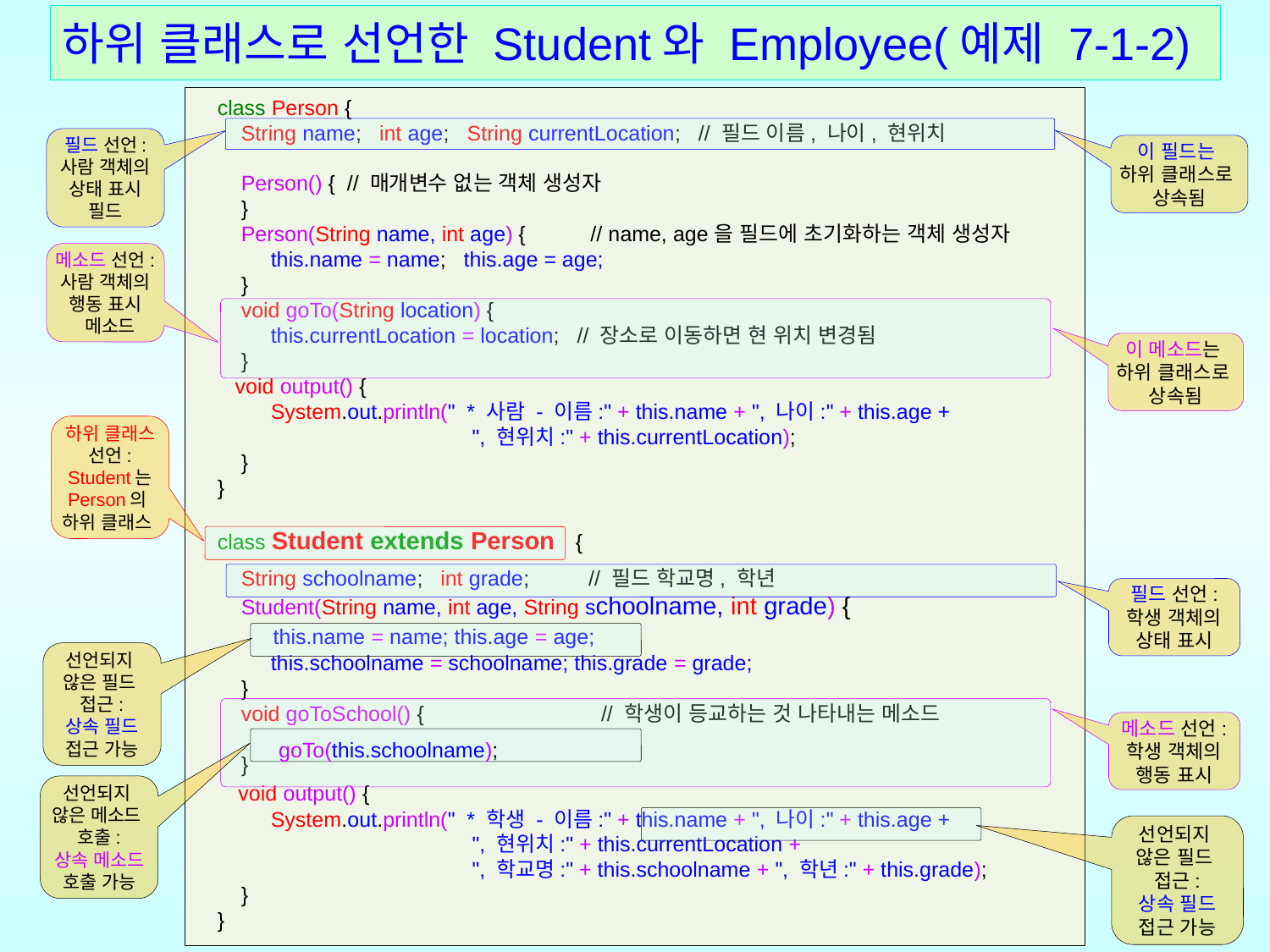

# 하위 클래스로 선언한 Student와 Employee(예제 7-1-2)
class Person {
    String name;   int age;   String currentLocation;   // 필드 이름, 나이, 현위치

    Person() {  // 매개변수 없는 객체 생성자
    }
    Person(String name, int age) {           // name, age을 필드에 초기화하는 객체 생성자
         this.name = name;   this.age = age;
    }
    void goTo(String location) {
         this.currentLocation = location;   // 장소로 이동하면 현 위치 변경됨
    }
   void output() {
         System.out.println("  * 사람 - 이름:" + this.name + ", 나이:" + this.age +
                                           ", 현위치:" + this.currentLocation);
    }
}

class Student extends Person   {
    String schoolname;   int grade;          // 필드 학교명, 학년
    Student(String name, int age, String schoolname, int grade) {
        this.name = name; this.age = age;
         this.schoolname = schoolname; this.grade = grade;
    }
    void goToSchool() {                              // 학생이 등교하는 것 나타내는 메소드

    }
   void output() {
         System.out.println("  * 학생 - 이름:" + this.name + ", 나이:" + this.age +
                                           ", 현위치:" + this.currentLocation +
                                           ", 학교명:" + this.schoolname + ", 학년:" + this.grade);
    }
}

필드 선언:
사람 객체의 상태 표시 필드
이 필드는
하위 클래스로
상속됨
메소드 선언:
사람 객체의 행동 표시
 메소드

이 메소드는
하위 클래스로
상속됨
하위 클래스 선언:
Student는
Person의
하위 클래스

필드 선언:
학생 객체의 상태 표시

선언되지
않은 필드
접근:
상속 필드
접근 가능

메소드 선언:
학생 객체의 행동 표시
goTo(this.schoolname);
선언되지
않은 메소드
호출:
상속 메소드 호출 가능

선언되지
않은 필드
접근:
상속 필드
접근 가능